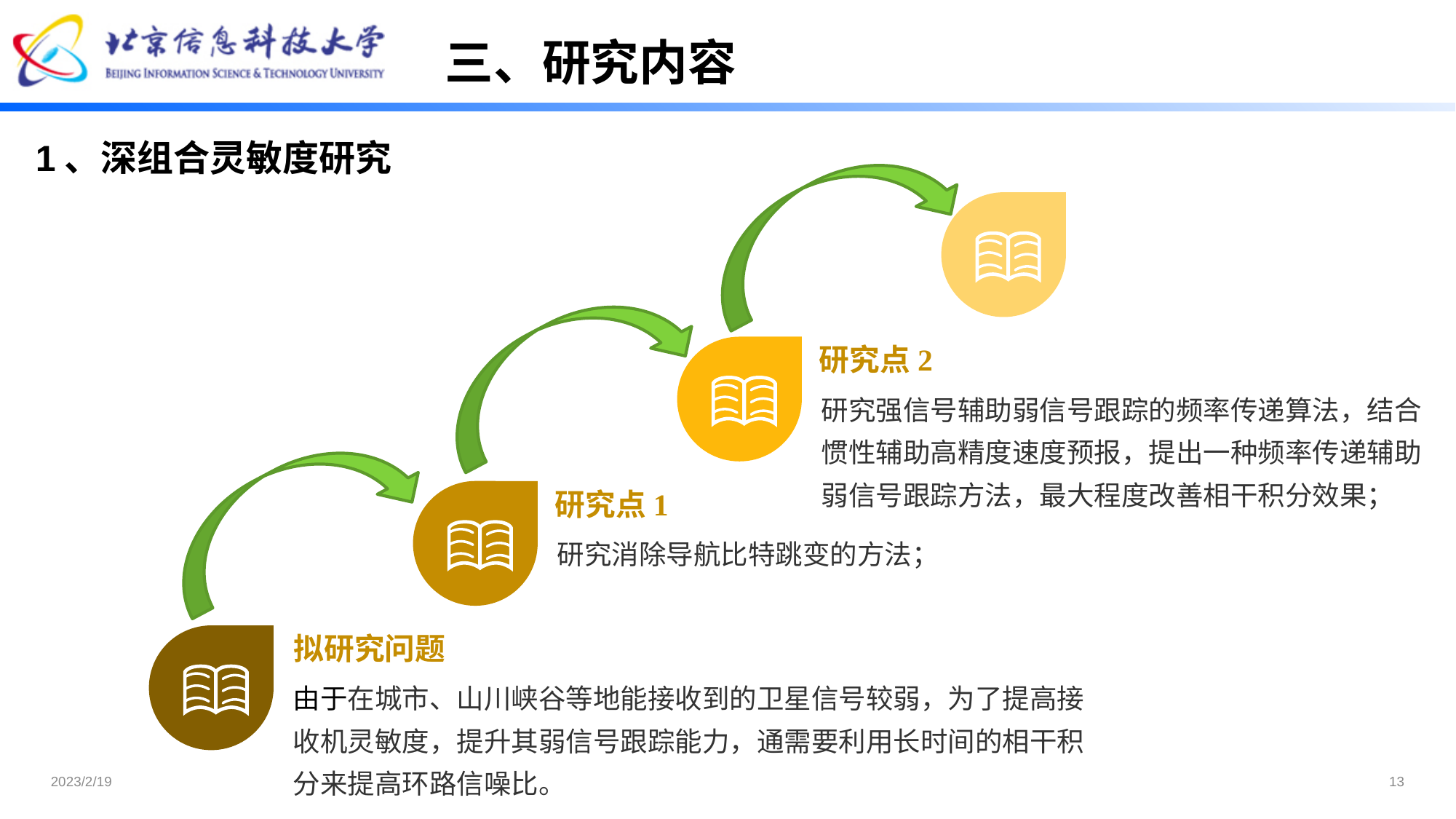

三、研究内容
1、深组合灵敏度研究

研究点2

研究强信号辅助弱信号跟踪的频率传递算法，结合惯性辅助高精度速度预报，提出一种频率传递辅助弱信号跟踪方法，最大程度改善相干积分效果；

研究点1

研究消除导航比特跳变的方法；
拟研究问题

由于在城市、山川峡谷等地能接收到的卫星信号较弱，为了提高接收机灵敏度，提升其弱信号跟踪能力，通需要利用长时间的相干积分来提高环路信噪比。
2023/2/19
13